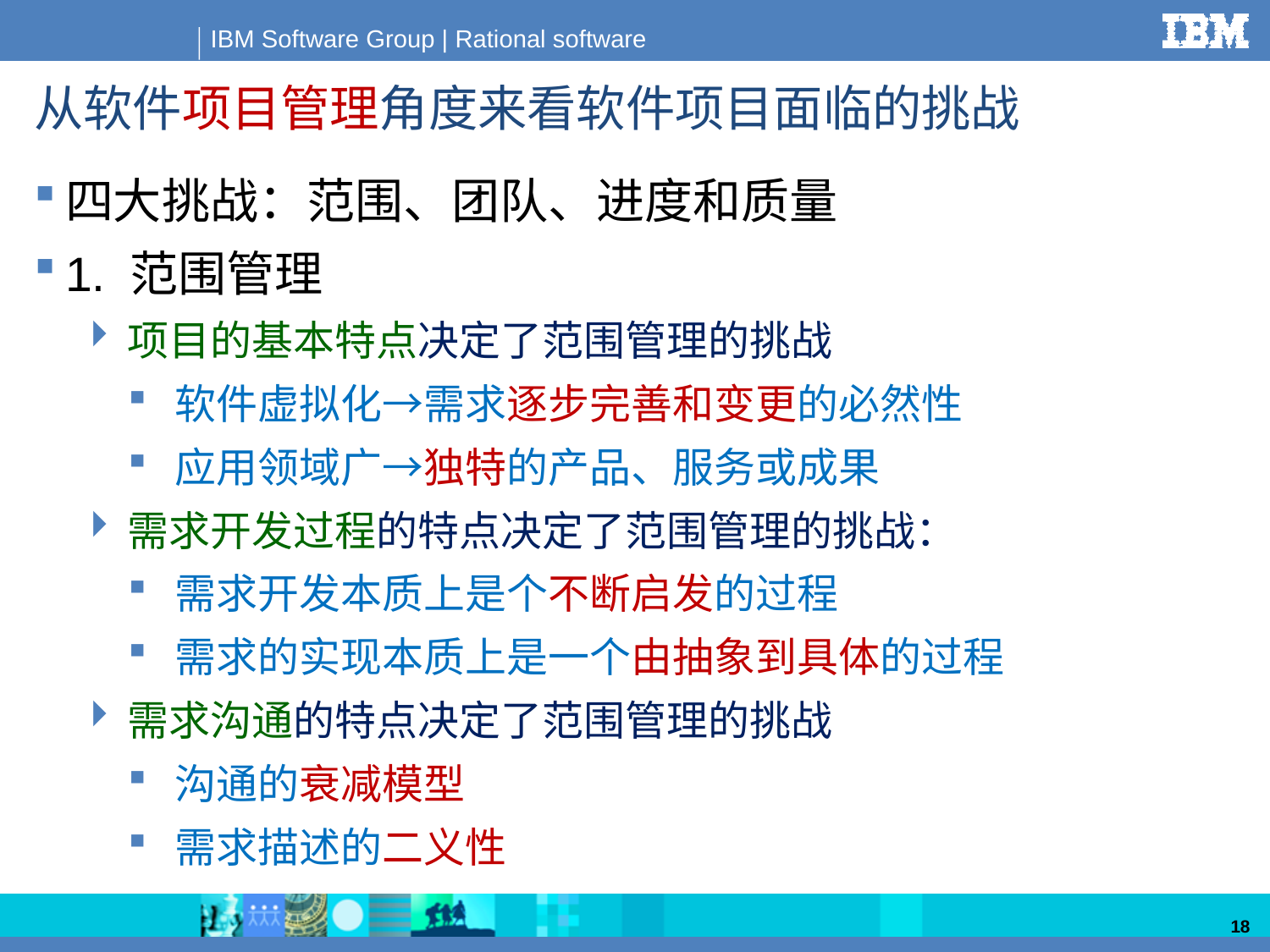

# 从软件项目管理角度来看软件项目面临的挑战
四大挑战：范围、团队、进度和质量
1. 范围管理
项目的基本特点决定了范围管理的挑战
软件虚拟化→需求逐步完善和变更的必然性
应用领域广→独特的产品、服务或成果
需求开发过程的特点决定了范围管理的挑战：
需求开发本质上是个不断启发的过程
需求的实现本质上是一个由抽象到具体的过程
需求沟通的特点决定了范围管理的挑战
沟通的衰减模型
需求描述的二义性

18